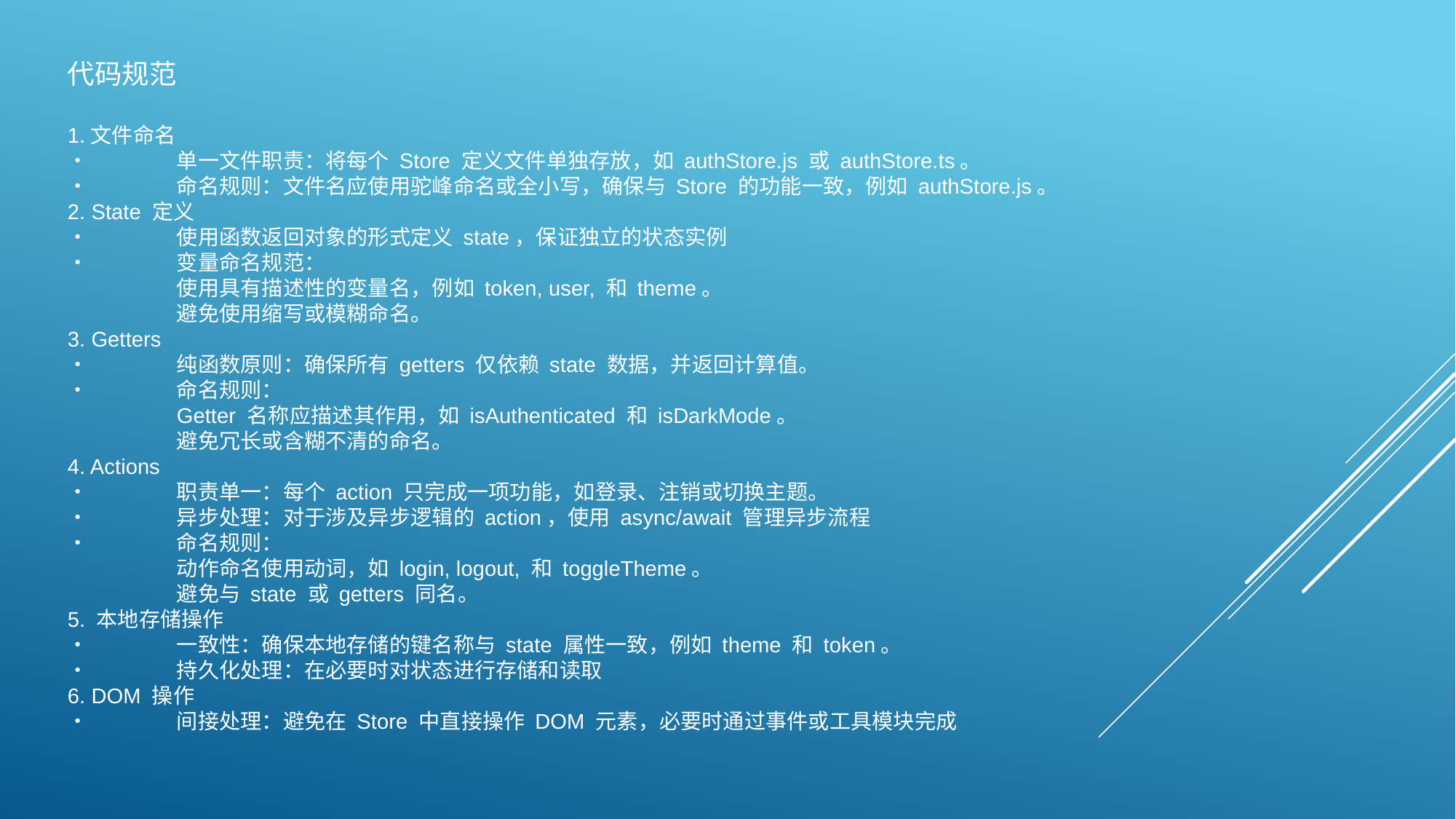

代码规范
1.文件命名
•	单一文件职责：将每个 Store 定义文件单独存放，如 authStore.js 或 authStore.ts。
•	命名规则：文件名应使用驼峰命名或全小写，确保与 Store 的功能一致，例如 authStore.js。
2. State 定义
•	使用函数返回对象的形式定义 state，保证独立的状态实例
•	变量命名规范：
	使用具有描述性的变量名，例如 token, user, 和 theme。
	避免使用缩写或模糊命名。
3. Getters
•	纯函数原则：确保所有 getters 仅依赖 state 数据，并返回计算值。
•	命名规则：
	Getter 名称应描述其作用，如 isAuthenticated 和 isDarkMode。
	避免冗长或含糊不清的命名。
4. Actions
•	职责单一：每个 action 只完成一项功能，如登录、注销或切换主题。
•	异步处理：对于涉及异步逻辑的 action，使用 async/await 管理异步流程
•	命名规则：
	动作命名使用动词，如 login, logout, 和 toggleTheme。
	避免与 state 或 getters 同名。
5. 本地存储操作
•	一致性：确保本地存储的键名称与 state 属性一致，例如 theme 和 token。
•	持久化处理：在必要时对状态进行存储和读取
6. DOM 操作
•	间接处理：避免在 Store 中直接操作 DOM 元素，必要时通过事件或工具模块完成